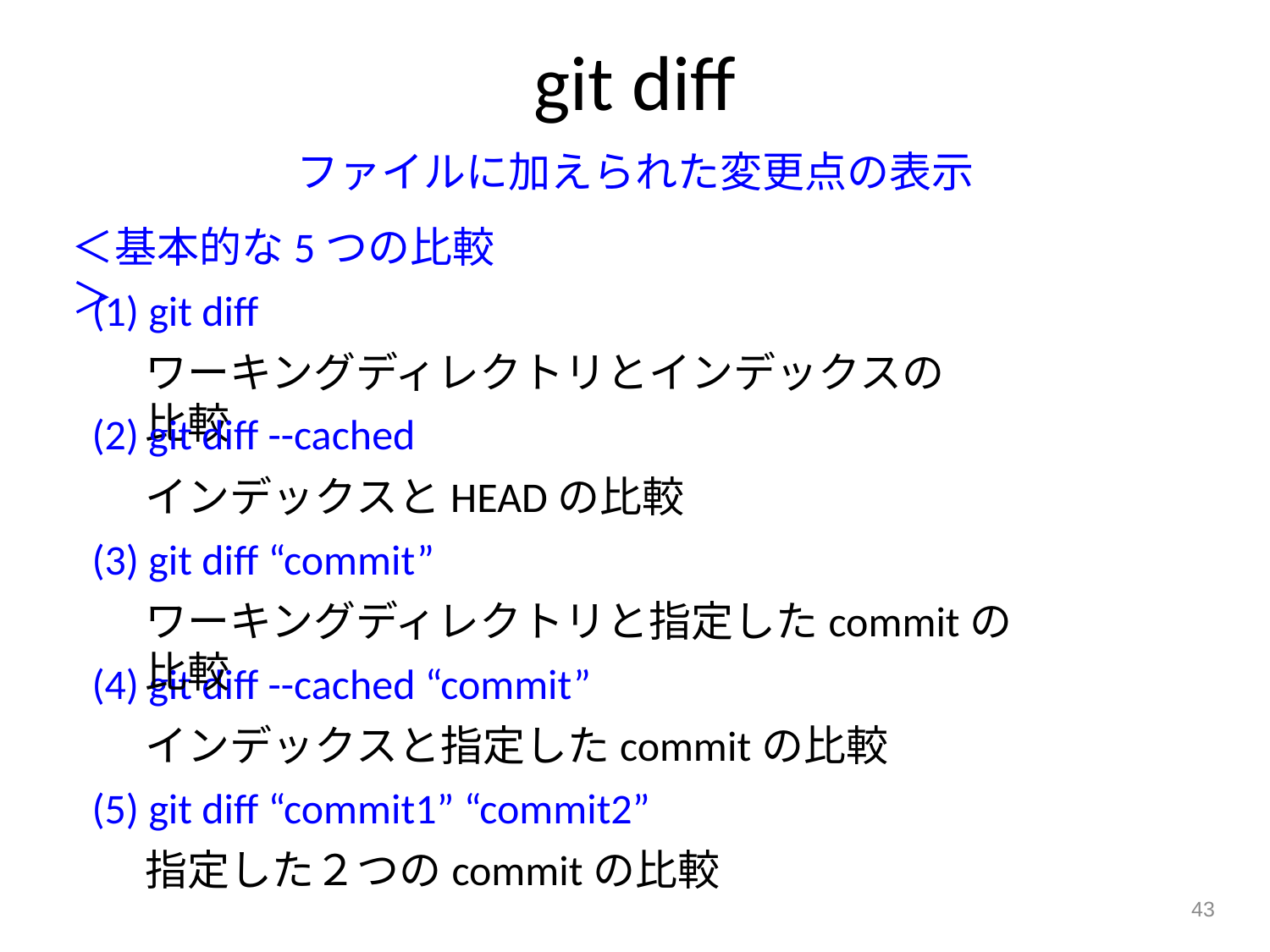

# git diff
ファイルに加えられた変更点の表示
＜基本的な5つの比較＞
(1) git diff
ワーキングディレクトリとインデックスの比較
(2) git diff --cached
インデックスとHEADの比較
(3) git diff “commit”
ワーキングディレクトリと指定したcommitの比較
(4) git diff --cached “commit”
インデックスと指定したcommitの比較
(5) git diff “commit1” “commit2”
指定した２つのcommitの比較
43